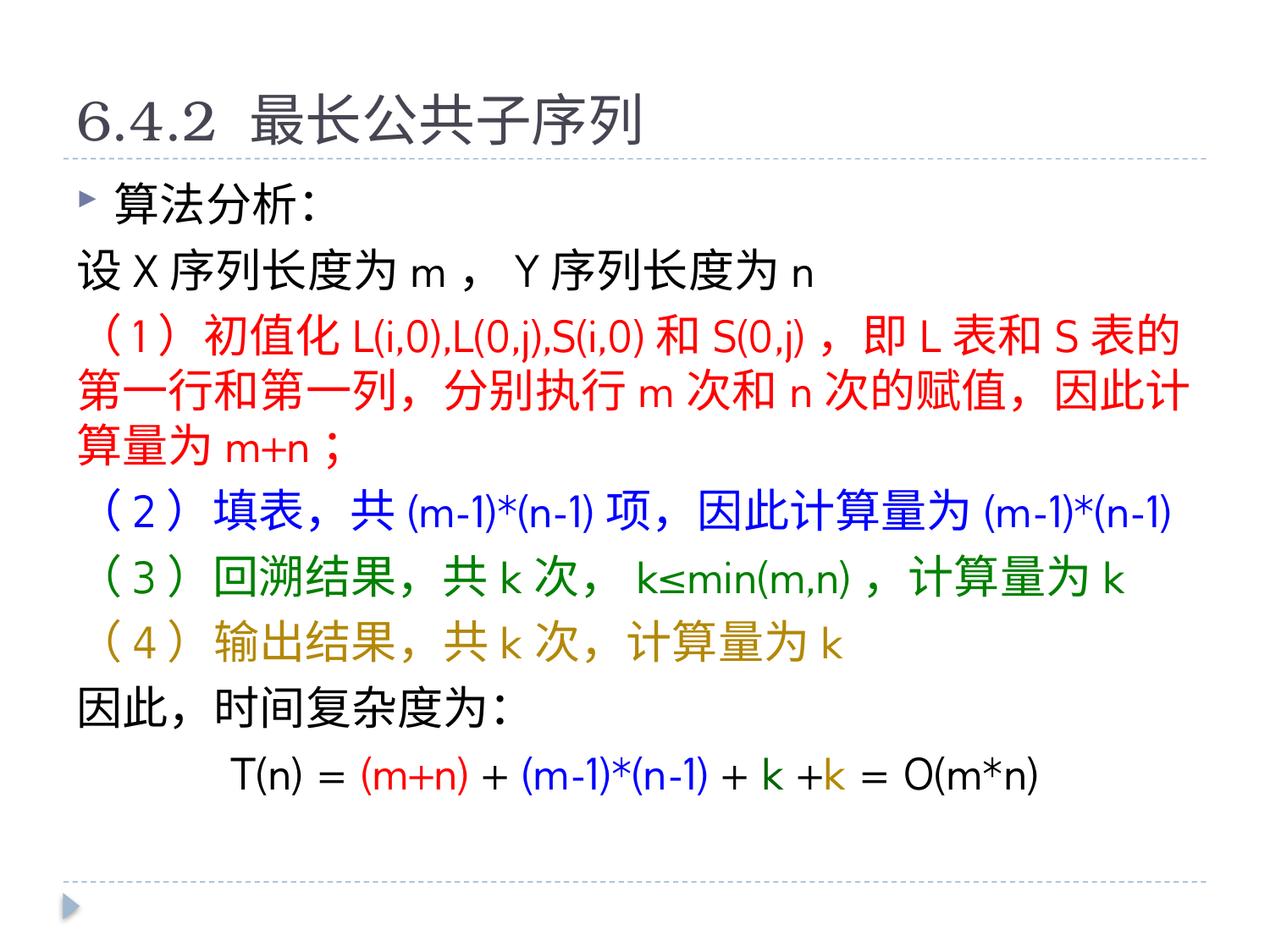

# 6.4.2 最长公共子序列
算法分析：
设X序列长度为m，Y序列长度为n
（1）初值化L(i,0),L(0,j),S(i,0)和S(0,j)，即L表和S表的第一行和第一列，分别执行m次和n次的赋值，因此计算量为m+n；
（2）填表，共(m-1)*(n-1)项，因此计算量为(m-1)*(n-1)
（3）回溯结果，共k次，k≤min(m,n)，计算量为k
（4）输出结果，共k次，计算量为k
因此，时间复杂度为：
T(n) = (m+n) + (m-1)*(n-1) + k +k = O(m*n)